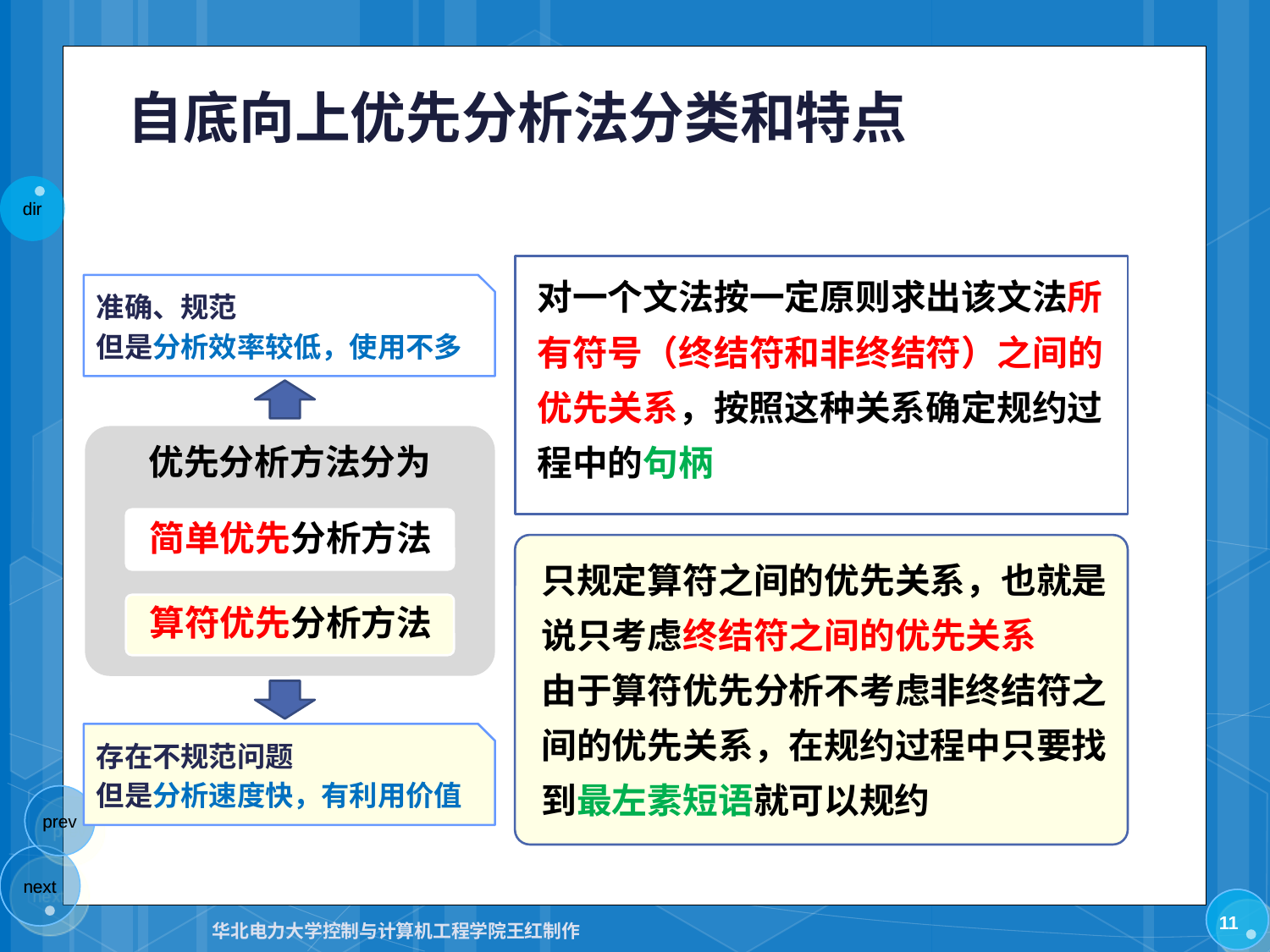

# 自底向上优先分析法分类和特点
对一个文法按一定原则求出该文法所有符号（终结符和非终结符）之间的优先关系，按照这种关系确定规约过程中的句柄
准确、规范
但是分析效率较低，使用不多

优先分析方法分为
简单优先分析方法
算符优先分析方法
只规定算符之间的优先关系，也就是说只考虑终结符之间的优先关系
由于算符优先分析不考虑非终结符之间的优先关系，在规约过程中只要找到最左素短语就可以规约

存在不规范问题
但是分析速度快，有利用价值
11
华北电力大学控制与计算机工程学院王红制作